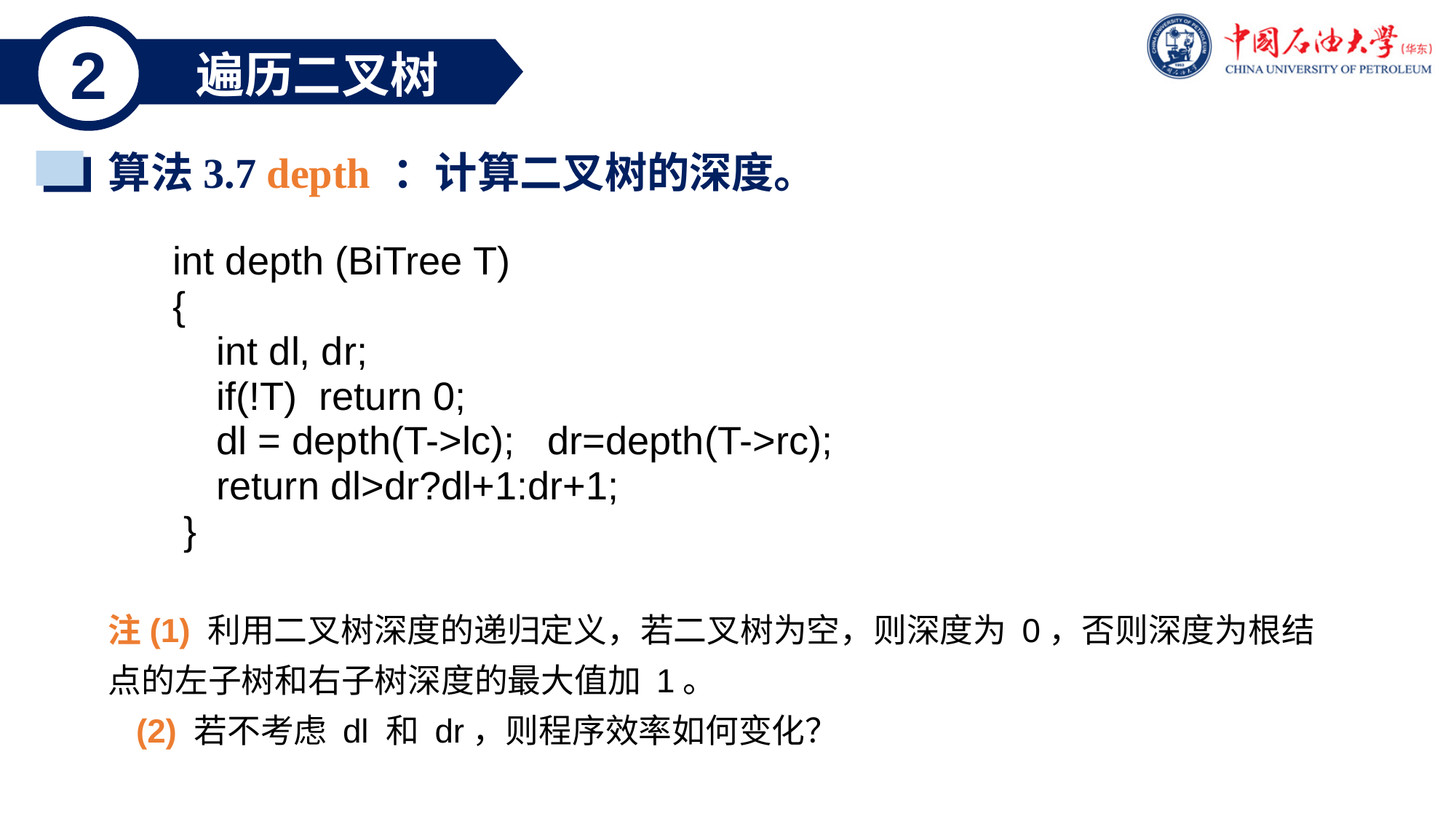

2
遍历二叉树
算法3.7 depth ：计算二叉树的深度。

int depth (BiTree T)
{
    int dl, dr;
    if(!T)  return 0;
    dl = depth(T->lc);   dr=depth(T->rc);
    return dl>dr?dl+1:dr+1;
 }
注(1) 利用二叉树深度的递归定义，若二叉树为空，则深度为 0，否则深度为根结点的左子树和右子树深度的最大值加 1。
   (2) 若不考虑 dl 和 dr，则程序效率如何变化？